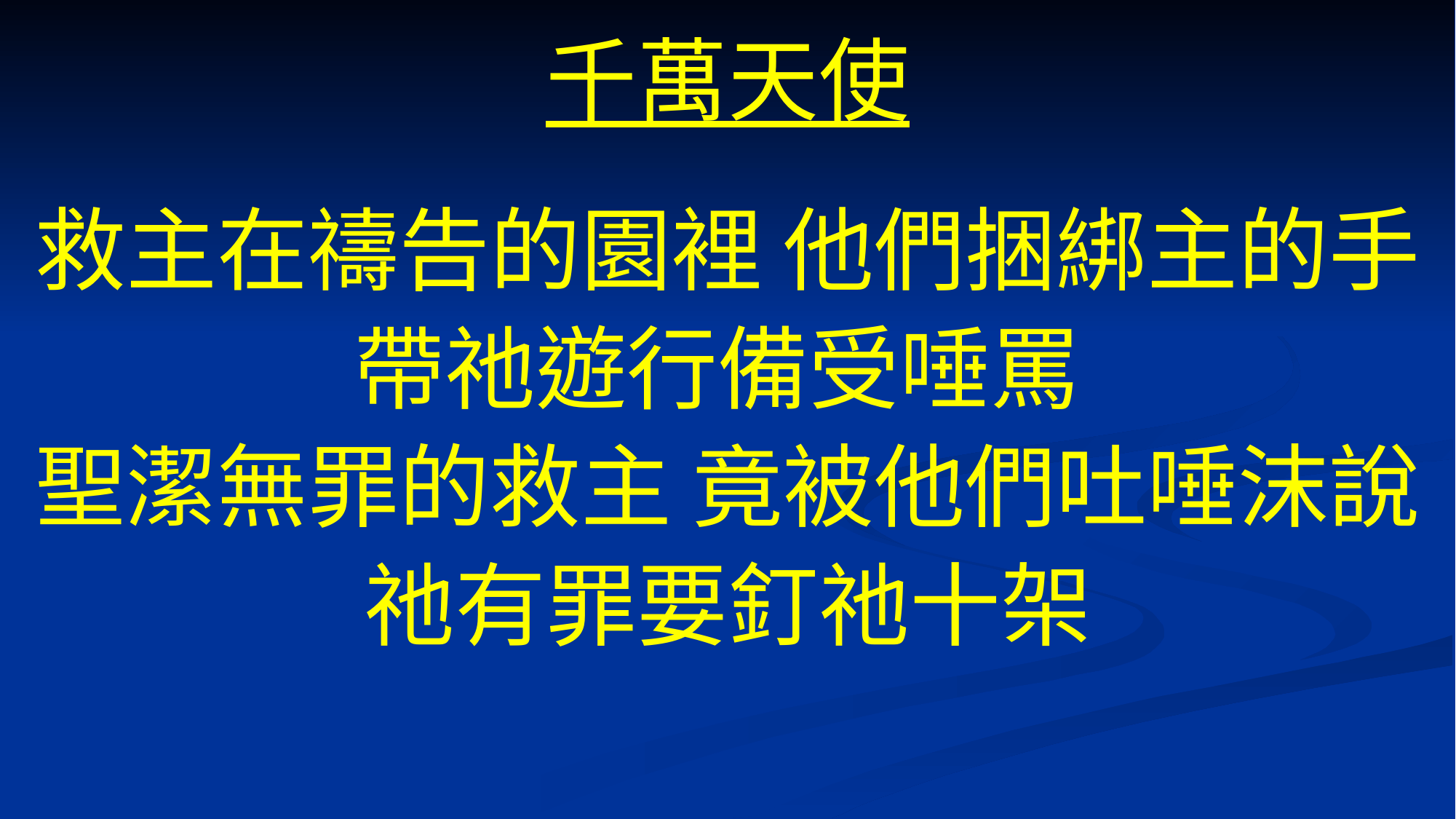

# 千萬天使
救主在禱告的園裡 他們捆綁主的手
帶祂遊行備受唾罵
聖潔無罪的救主 竟被他們吐唾沫說
祂有罪要釘祂十架